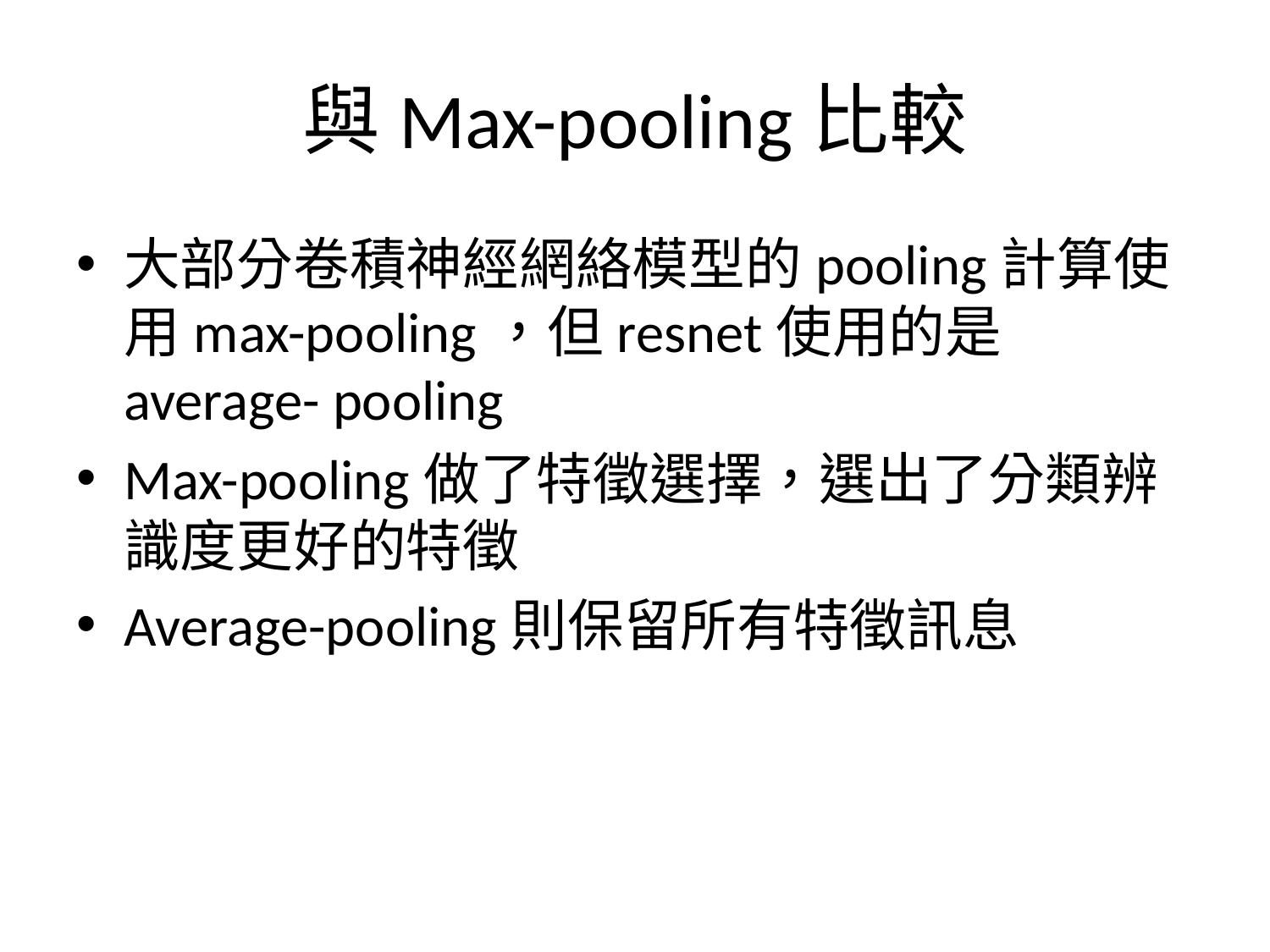

# 與Max-pooling比較
大部分卷積神經網絡模型的pooling計算使用max-pooling，但resnet使用的是average- pooling
Max-pooling做了特徵選擇，選出了分類辨識度更好的特徵
Average-pooling則保留所有特徵訊息